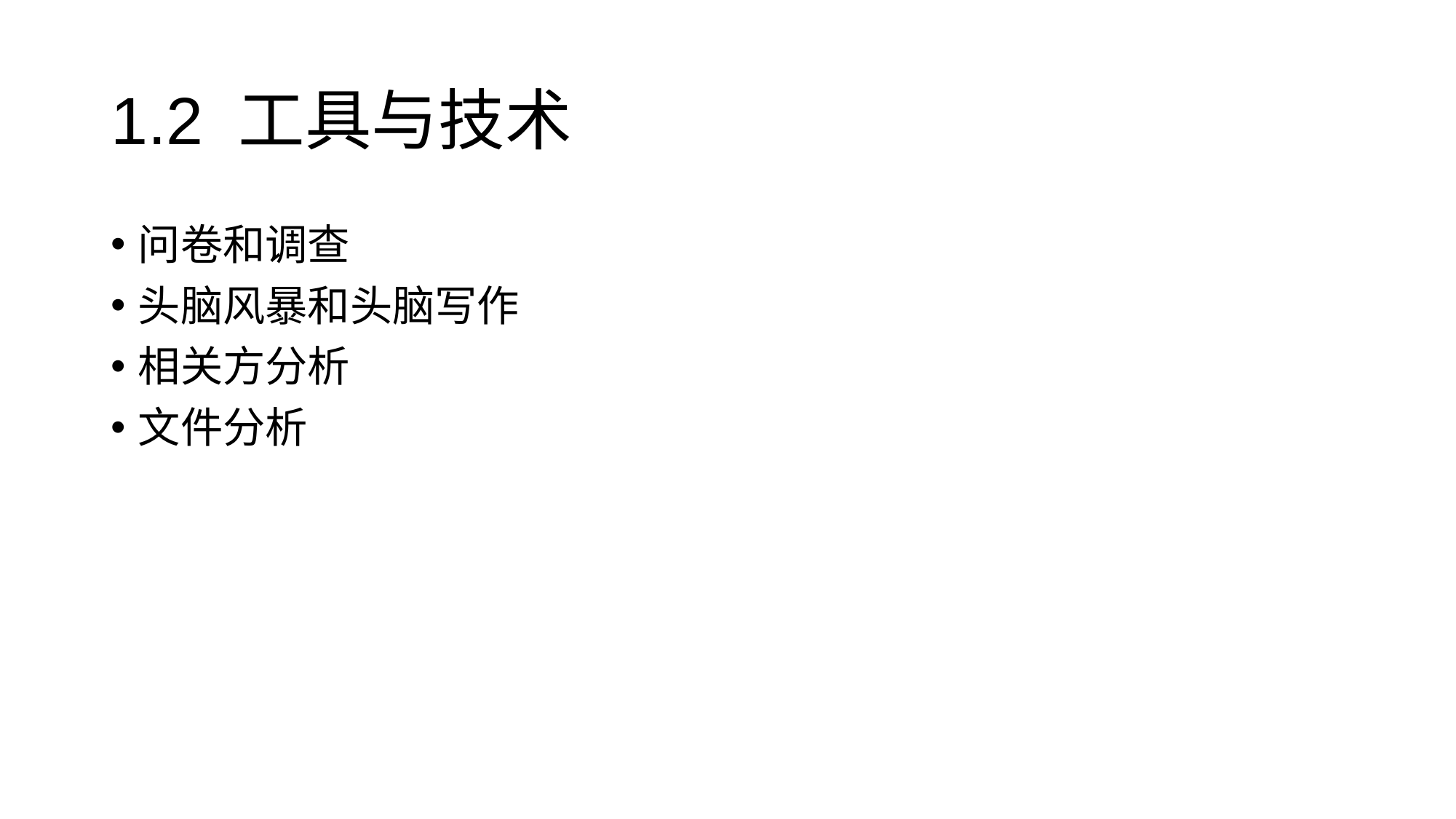

# 1.2 工具与技术
问卷和调查
头脑风暴和头脑写作
相关方分析
文件分析